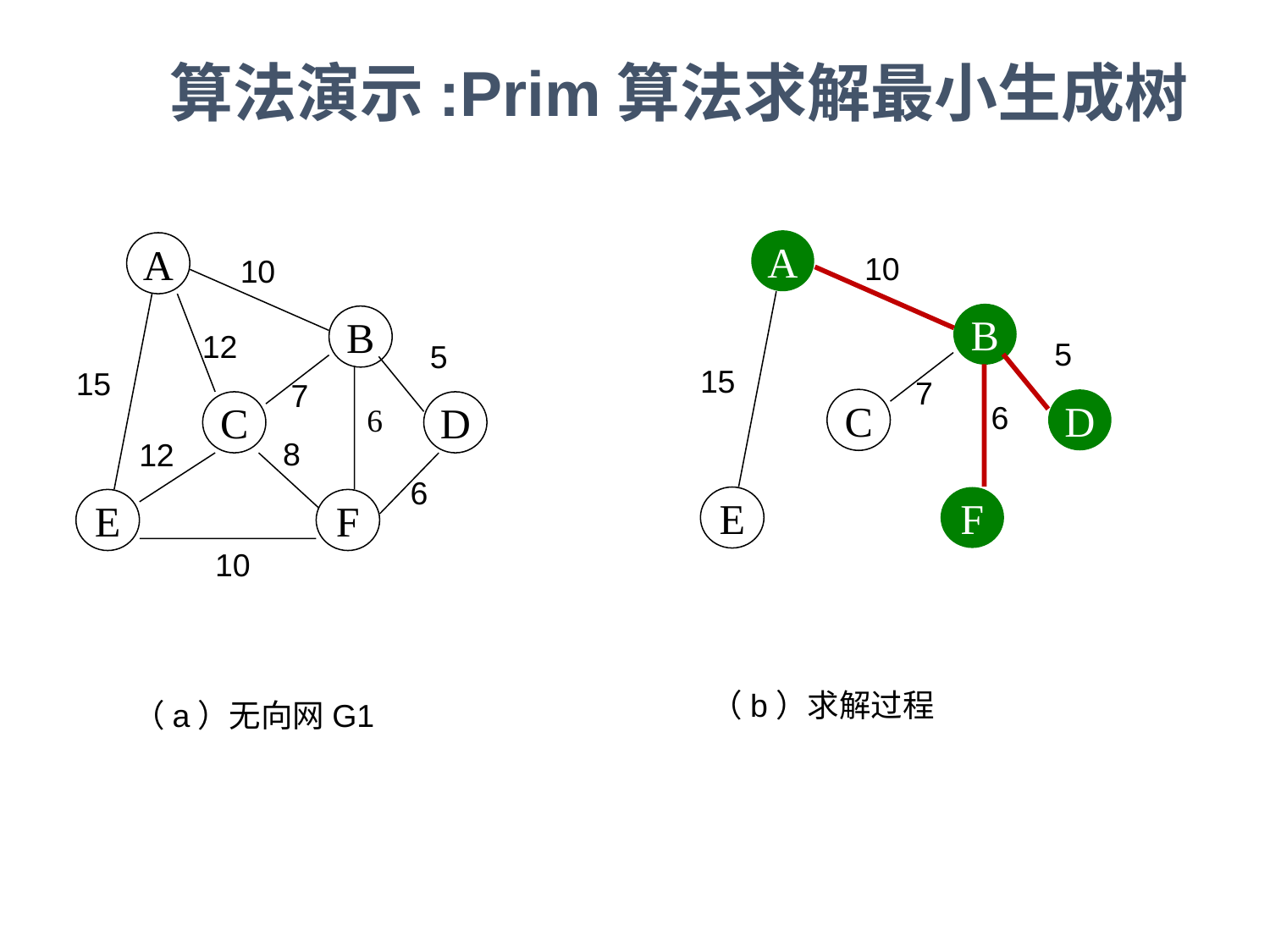

算法演示:Prim算法求解最小生成树
A
A
10

B
12
5

15

7
C
D
6
8
12

6
E
F

10

10

B
5

15

7
C
D
6
E
F

（b）求解过程
 （a）无向网G1